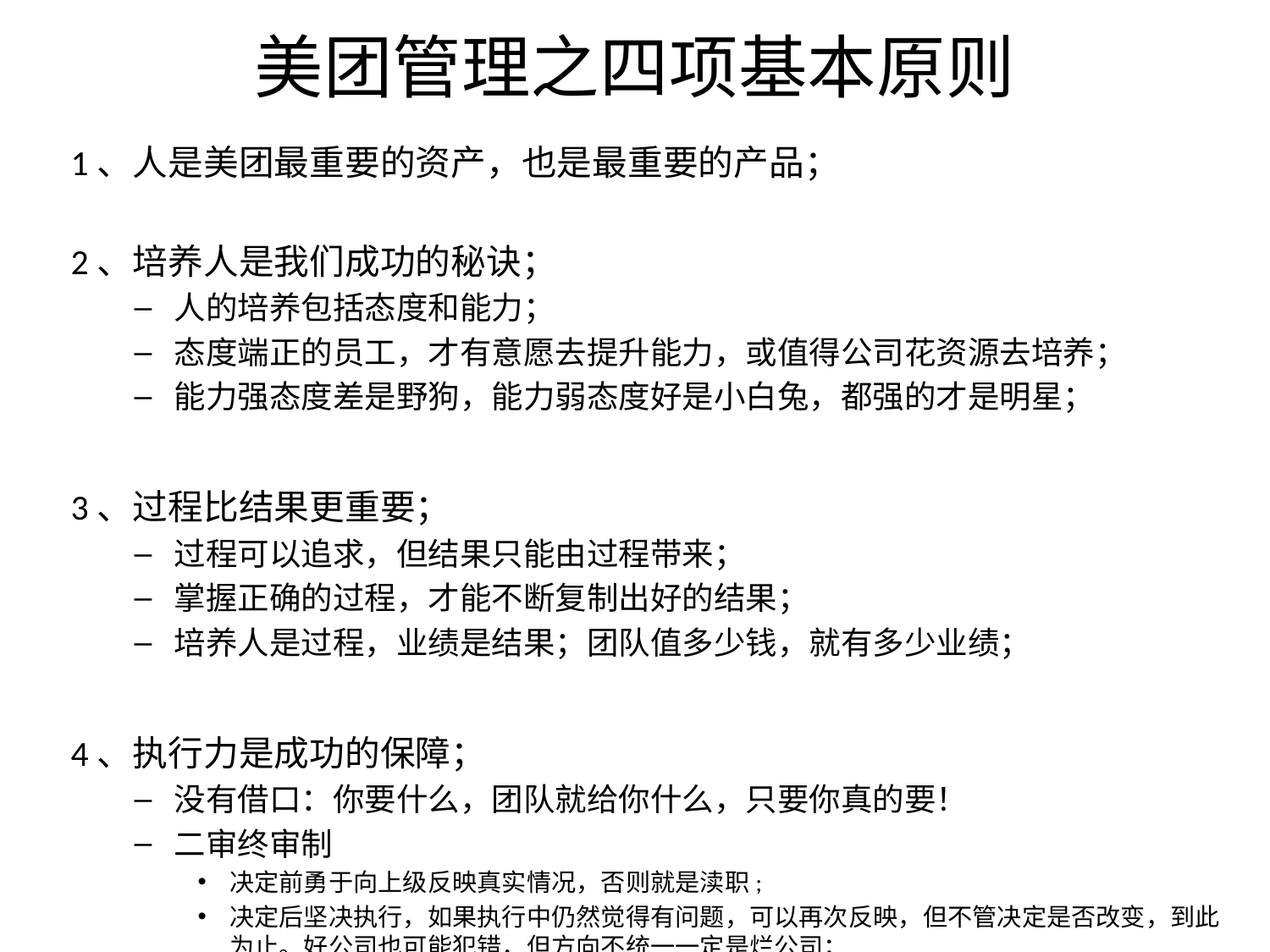

# 美团管理之四项基本原则
1、人是美团最重要的资产，也是最重要的产品；

2、培养人是我们成功的秘诀；
人的培养包括态度和能力；
态度端正的员工，才有意愿去提升能力，或值得公司花资源去培养；
能力强态度差是野狗，能力弱态度好是小白兔，都强的才是明星；

3、过程比结果更重要；
过程可以追求，但结果只能由过程带来；
掌握正确的过程，才能不断复制出好的结果；
培养人是过程，业绩是结果；团队值多少钱，就有多少业绩；

4、执行力是成功的保障；
没有借口：你要什么，团队就给你什么，只要你真的要！
二审终审制
决定前勇于向上级反映真实情况，否则就是渎职;
决定后坚决执行，如果执行中仍然觉得有问题，可以再次反映，但不管决定是否改变，到此为止。好公司也可能犯错，但方向不统一一定是烂公司；